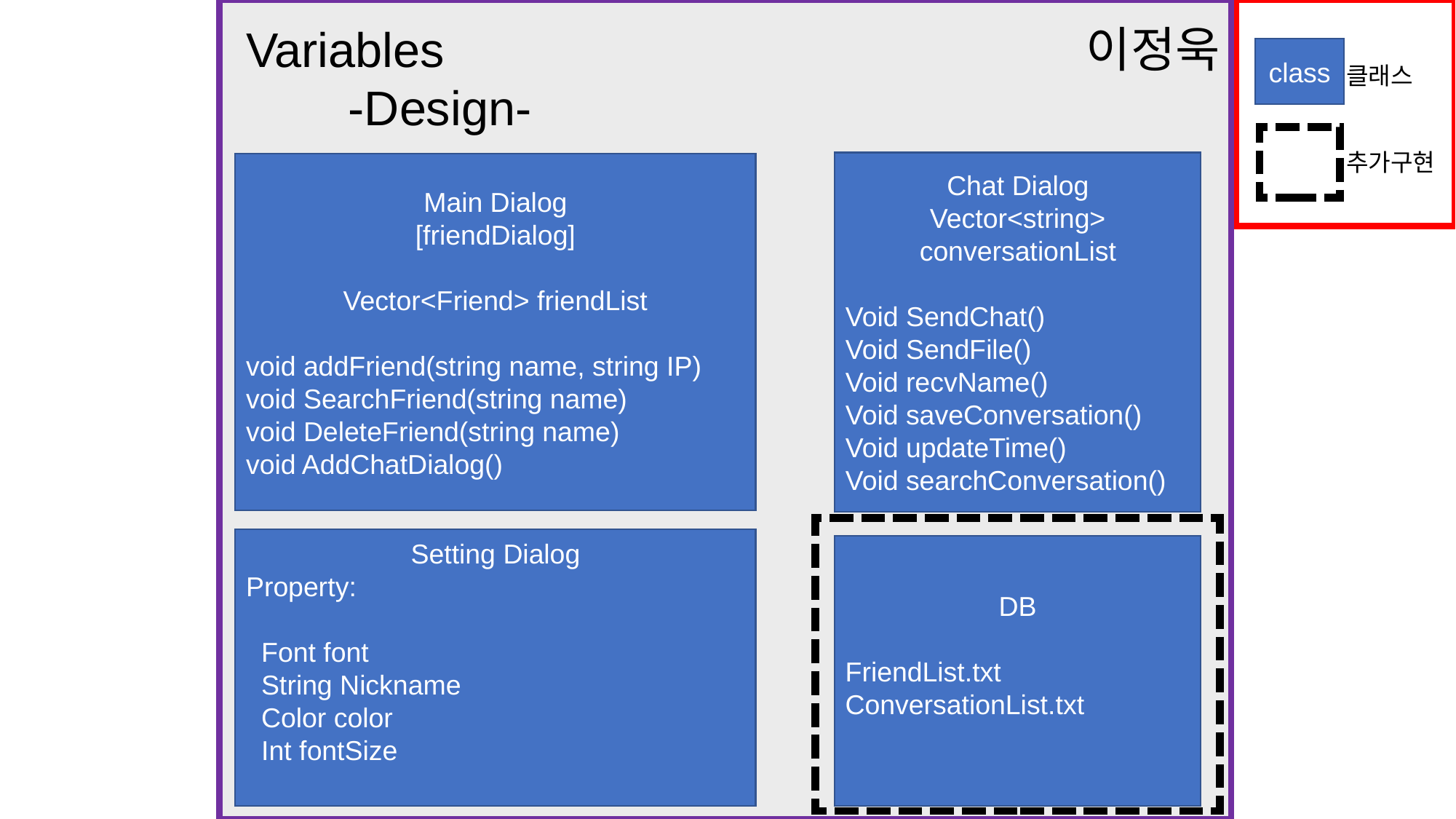

Variables
-Design-

이정욱
class
클래스

추가구현
Design Diagram

Chat Dialog
Vector<string> conversationList

Void SendChat()
Void SendFile()
Void recvName()
Void saveConversation()
Void updateTime()
Void searchConversation()

Main Dialog
[friendDialog]

Vector<Friend> friendList

void addFriend(string name, string IP)
void SearchFriend(string name)
void DeleteFriend(string name)
void AddChatDialog()

Setting Dialog
Property:

  Font font
  String Nickname
  Color color
  Int fontSize

DB

FriendList.txt
ConversationList.txt